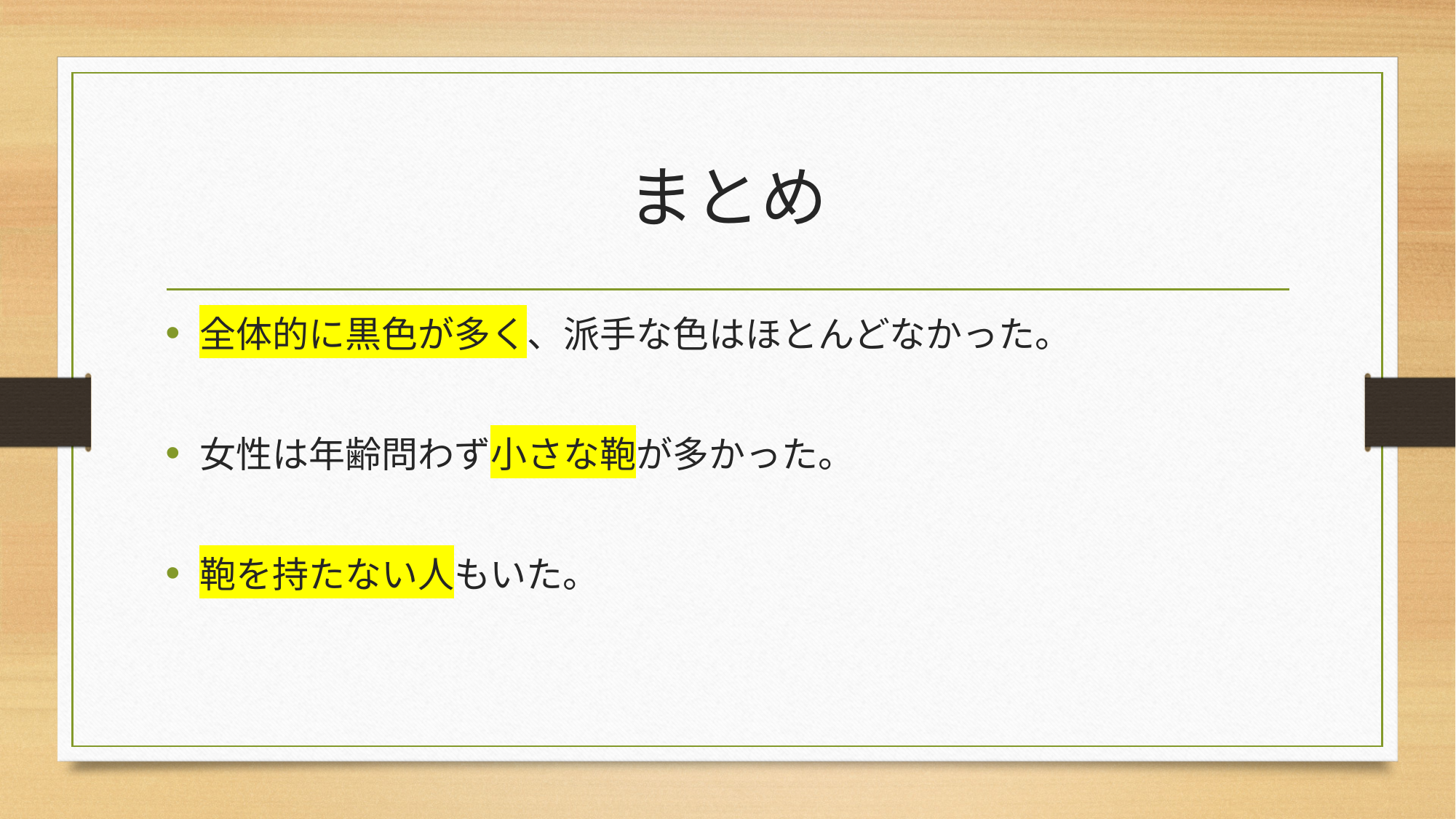

# まとめ
全体的に黒色が多く、派手な色はほとんどなかった。

女性は年齢問わず小さな鞄が多かった。

鞄を持たない人もいた。